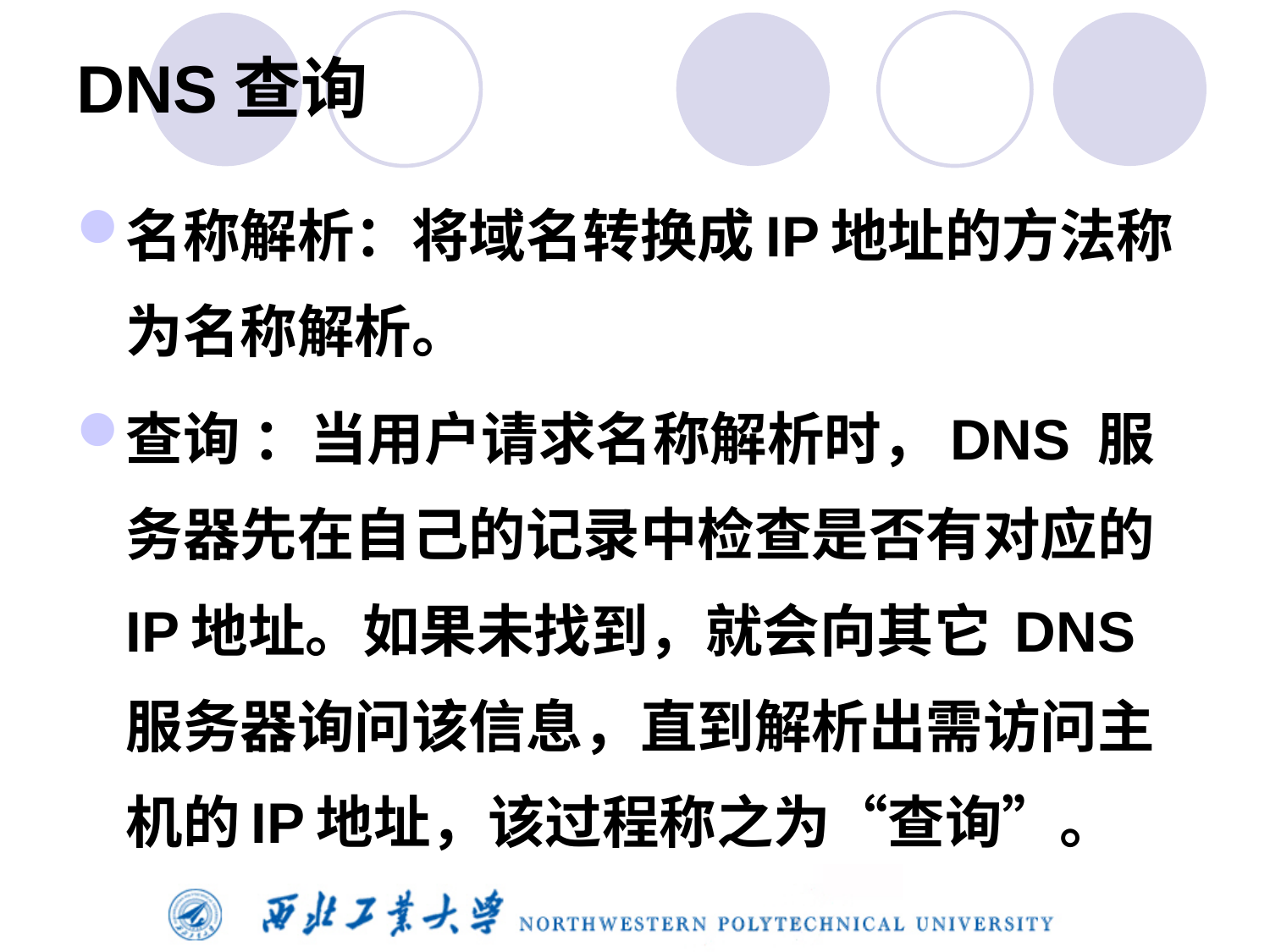

# DNS查询
名称解析：将域名转换成IP地址的方法称为名称解析。
查询 ：当用户请求名称解析时，DNS 服务器先在自己的记录中检查是否有对应的IP地址。如果未找到，就会向其它 DNS 服务器询问该信息，直到解析出需访问主机的IP地址，该过程称之为“查询”。